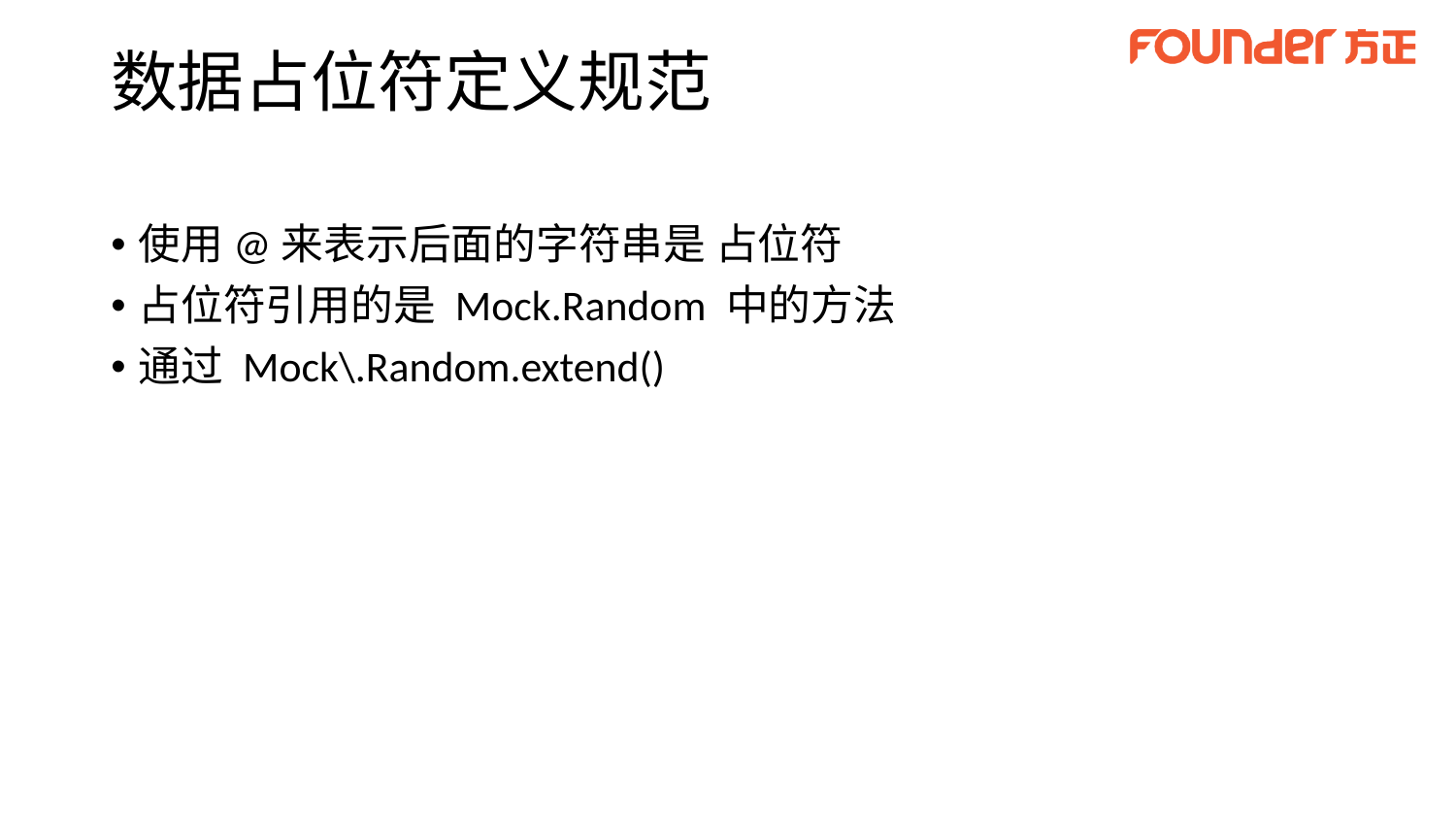

# 数据占位符定义规范
使用@来表示后面的字符串是 占位符
占位符引用的是 Mock.Random 中的方法
通过 Mock\.Random.extend()